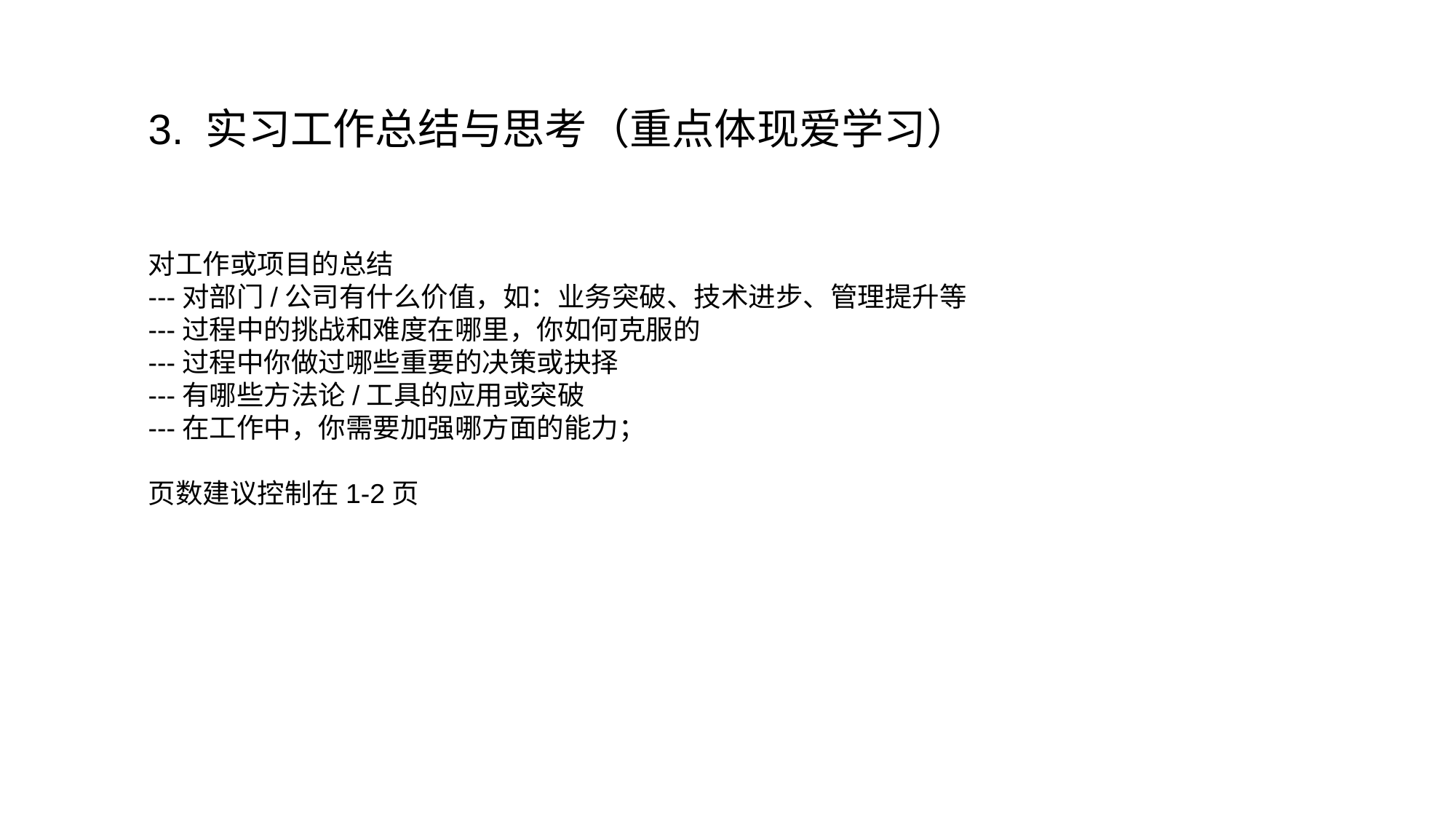

3. 实习工作总结与思考（重点体现爱学习）
对工作或项目的总结
---对部门/公司有什么价值，如：业务突破、技术进步、管理提升等
---过程中的挑战和难度在哪里，你如何克服的
---过程中你做过哪些重要的决策或抉择
---有哪些方法论/工具的应用或突破
---在工作中，你需要加强哪方面的能力；

页数建议控制在1-2页